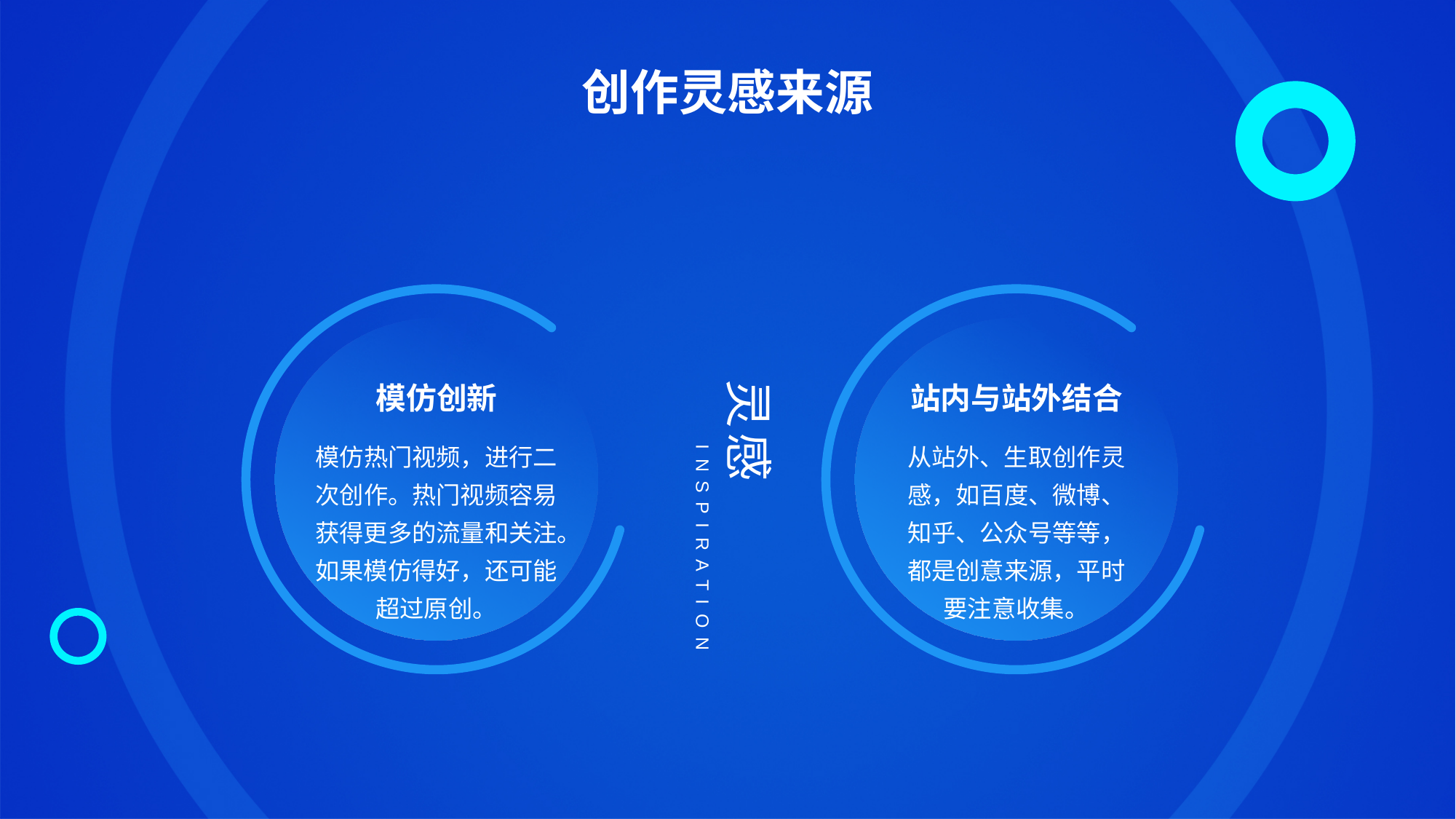

创作灵感来源

模仿创新
模仿热门视频，进行二次创作。热门视频容易获得更多的流量和关注。如果模仿得好，还可能超过原创。

站内与站外结合
从站外、生取创作灵感，如百度、微博、知乎、公众号等等，都是创意来源，平时要注意收集。
灵感
INSPIRATION